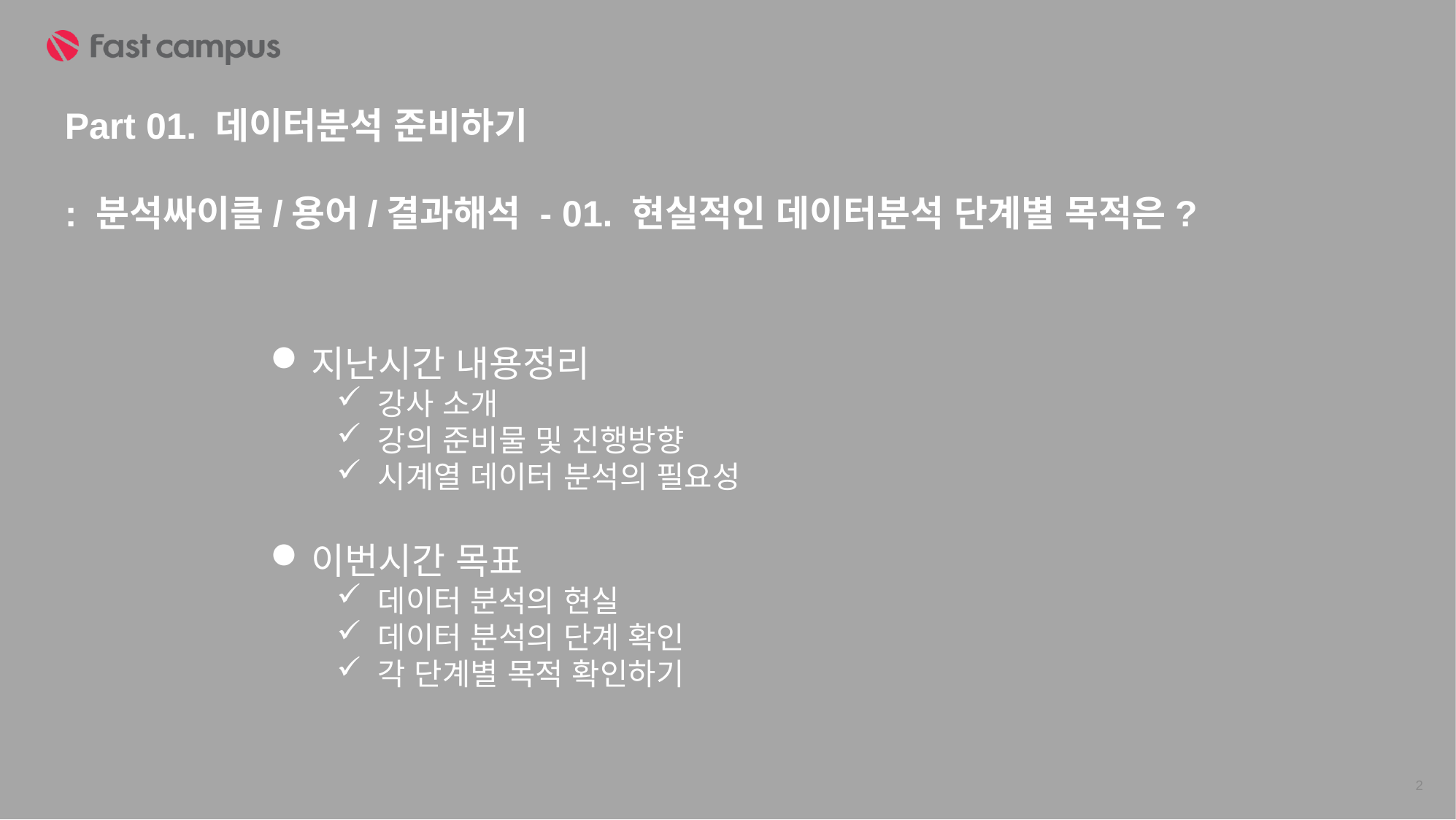

Part 01. 데이터분석 준비하기

: 분석싸이클/용어/결과해석 - 01. 현실적인 데이터분석 단계별 목적은?
지난시간 내용정리
강사 소개
강의 준비물 및 진행방향
시계열 데이터 분석의 필요성

이번시간 목표
데이터 분석의 현실
데이터 분석의 단계 확인
각 단계별 목적 확인하기
2